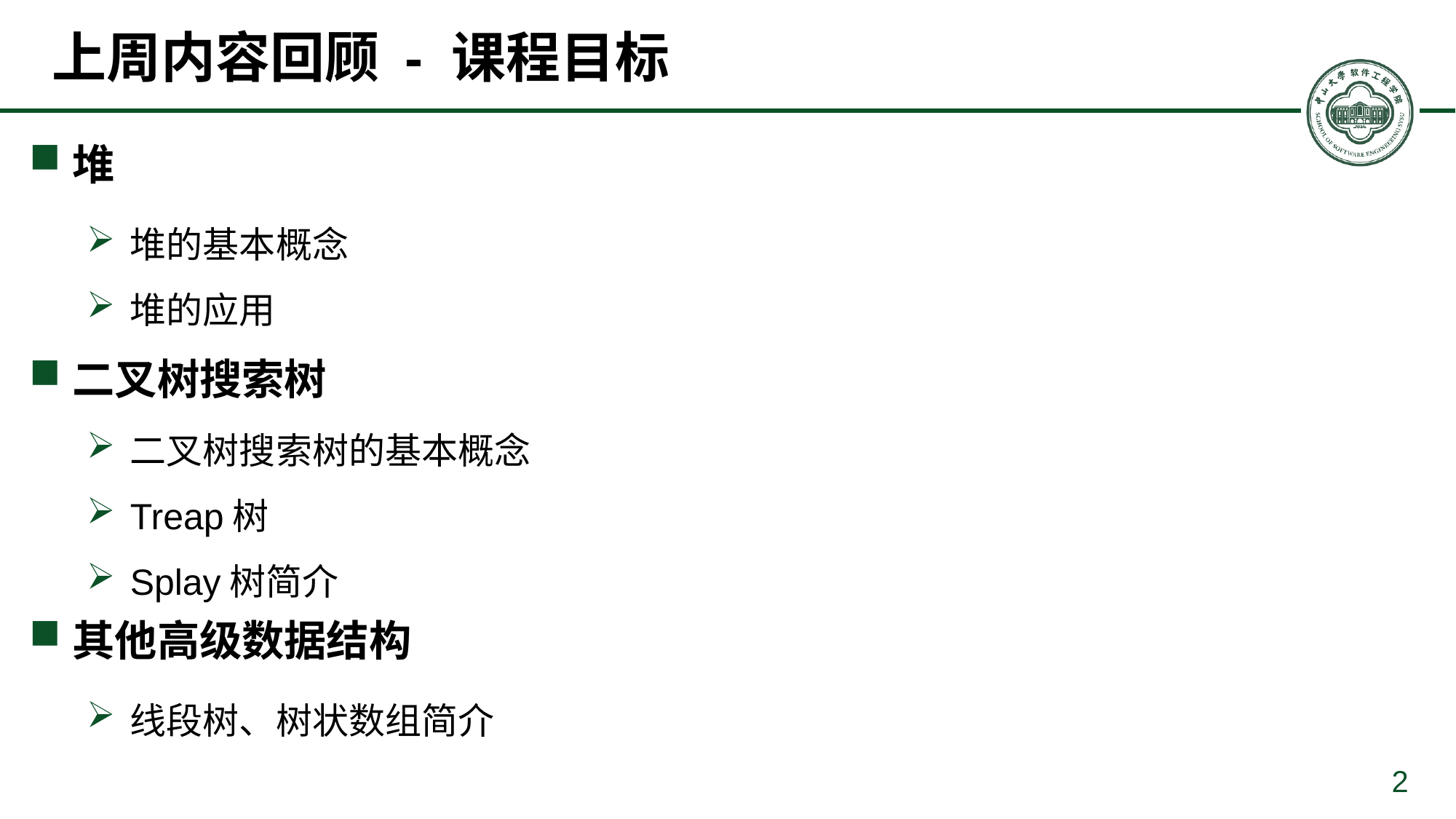

# 上周内容回顾 - 课程目标
堆
堆的基本概念
堆的应用

二叉树搜索树
二叉树搜索树的基本概念
Treap树
Splay树简介

其他高级数据结构
线段树、树状数组简介
2